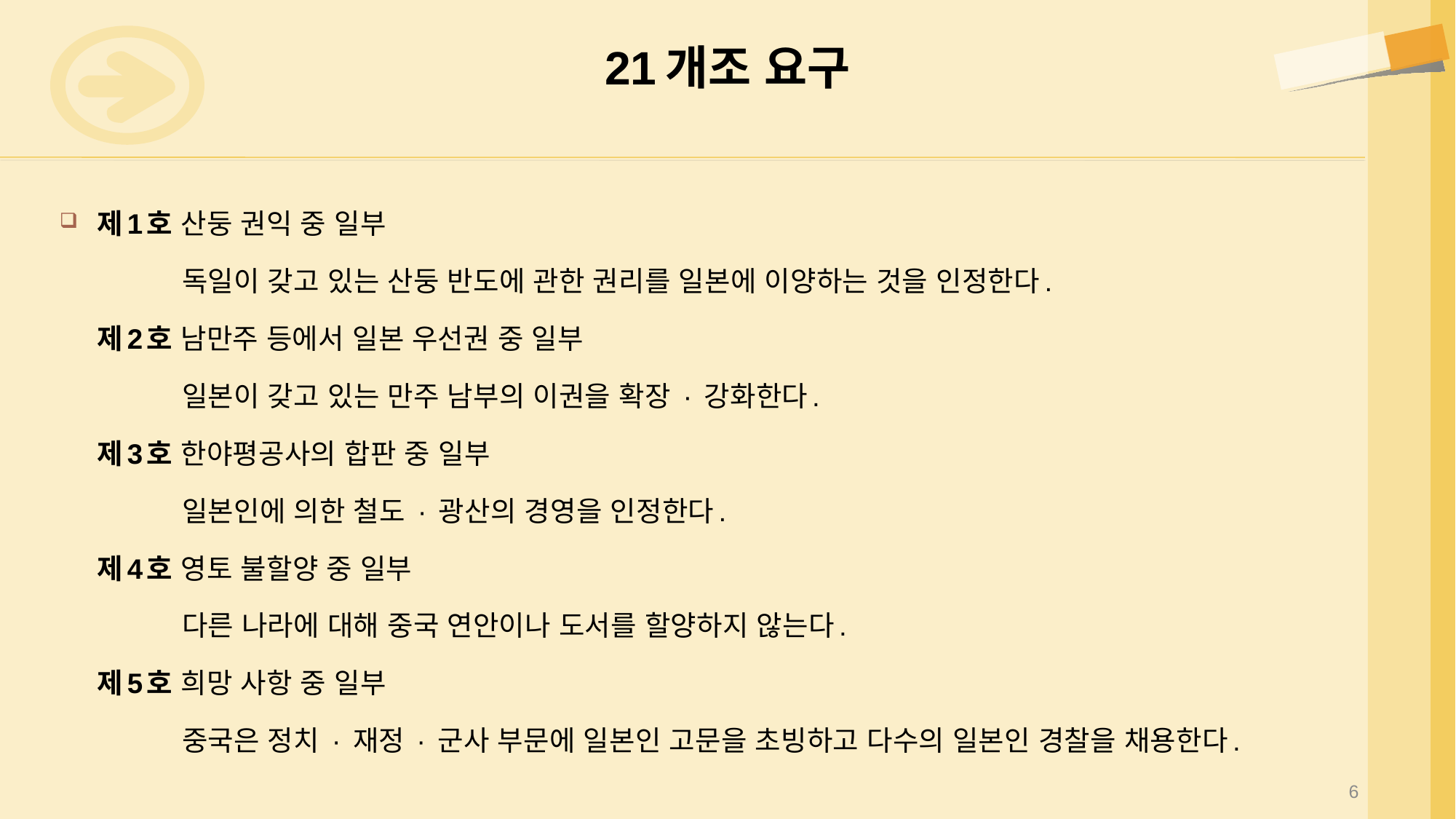

# 21개조 요구
제1호 산둥 권익 중 일부
　　　독일이 갖고 있는 산둥 반도에 관한 권리를 일본에 이양하는 것을 인정한다.
제2호 남만주 등에서 일본 우선권 중 일부
　　　일본이 갖고 있는 만주 남부의 이권을 확장 · 강화한다.
제3호 한야평공사의 합판 중 일부
　　　일본인에 의한 철도 · 광산의 경영을 인정한다.
제4호 영토 불할양 중 일부
　　　다른 나라에 대해 중국 연안이나 도서를 할양하지 않는다.
제5호 희망 사항 중 일부
　　　중국은 정치 · 재정 · 군사 부문에 일본인 고문을 초빙하고 다수의 일본인 경찰을 채용한다.

6